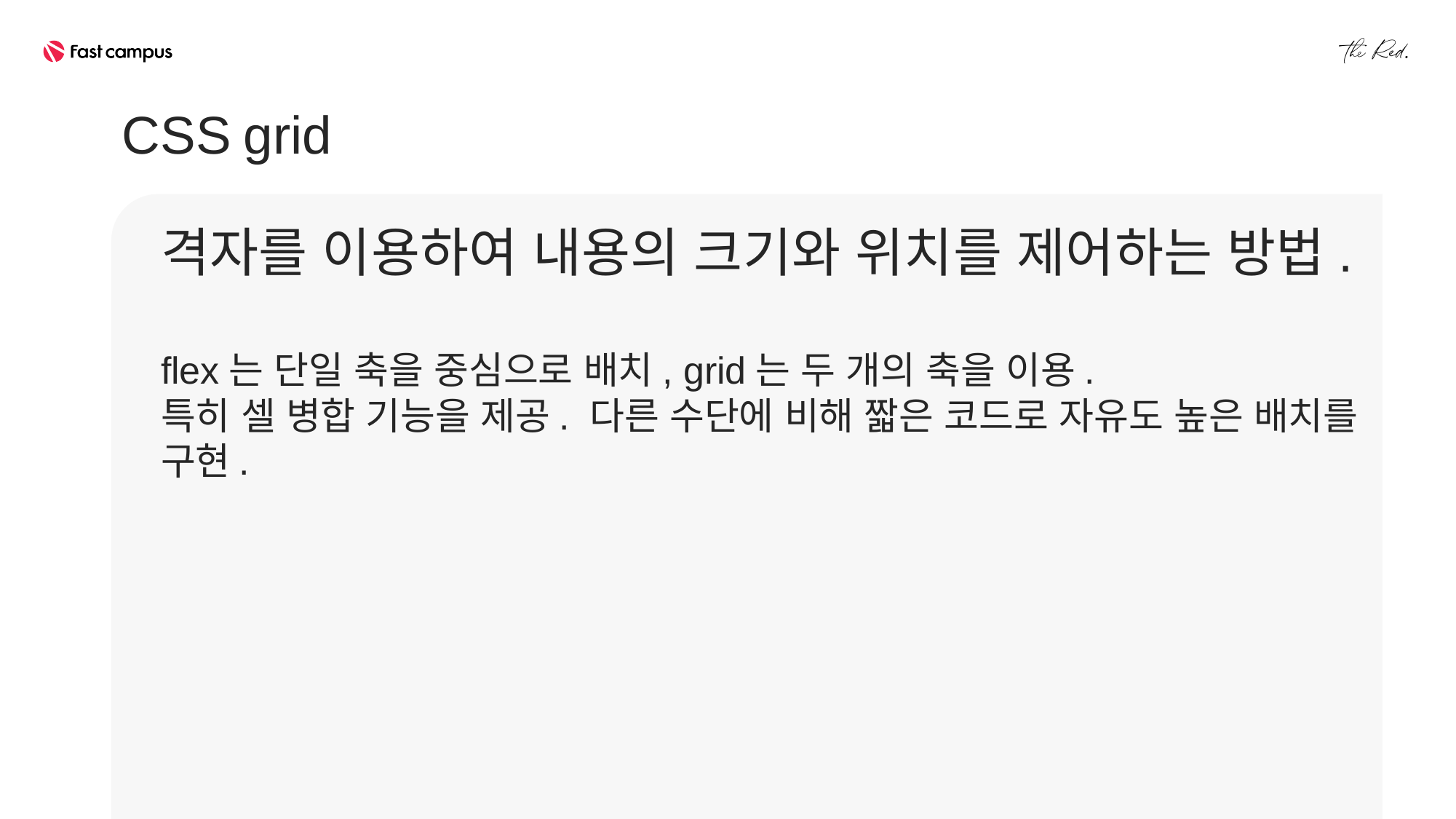

CSS grid
격자를 이용하여 내용의 크기와 위치를 제어하는 방법.

flex는 단일 축을 중심으로 배치, grid는 두 개의 축을 이용.
특히 셀 병합 기능을 제공. 다른 수단에 비해 짧은 코드로 자유도 높은 배치를 구현.